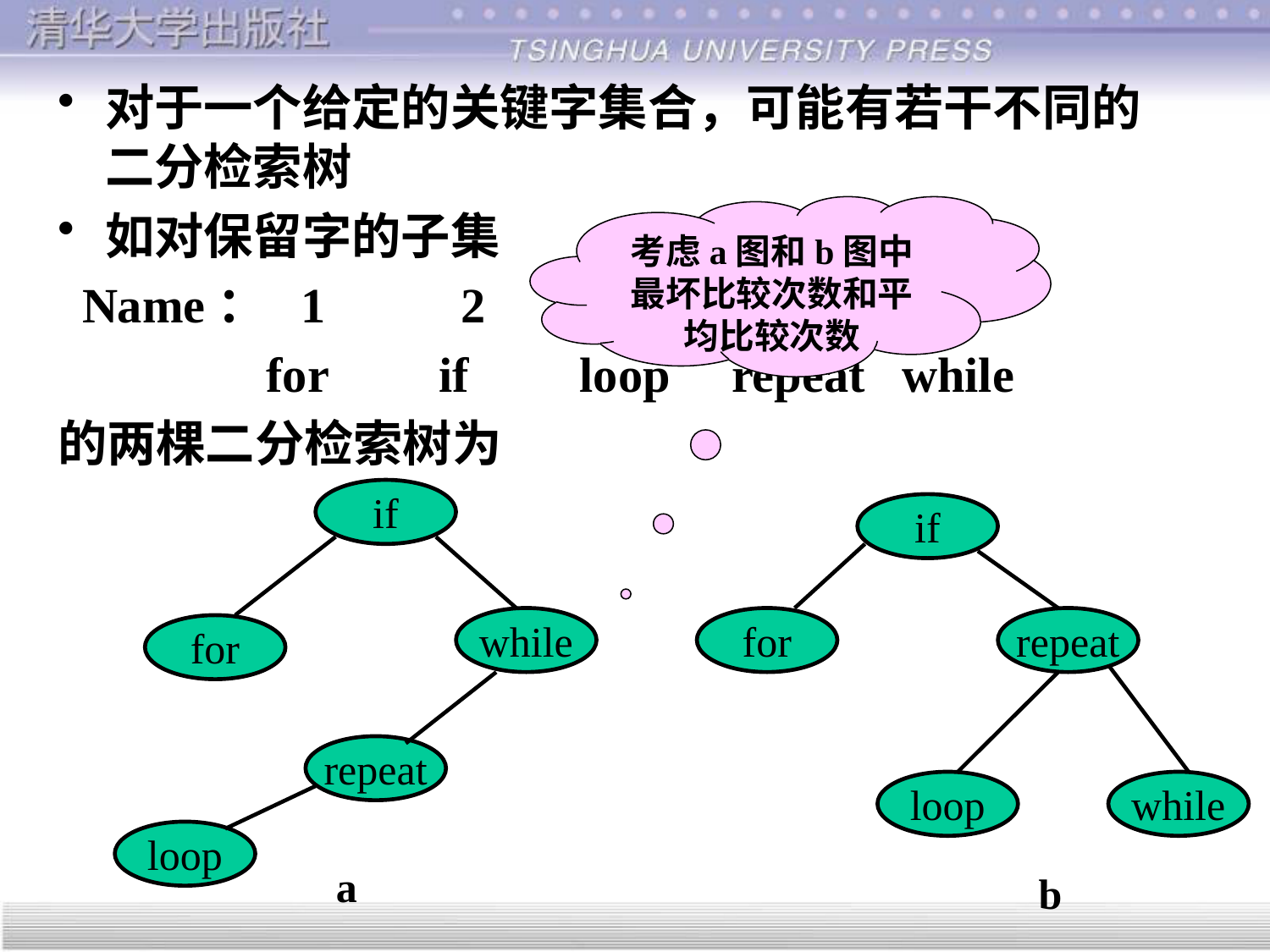

对于一个给定的关键字集合，可能有若干不同的二分检索树
如对保留字的子集
  Name：  1           2           3           4           5
                 for         if         loop     repeat   while
的两棵二分检索树为

考虑a图和b图中最坏比较次数和平均比较次数
if
if

while
for
repeat
for

repeat
loop
while

loop
a
b
71